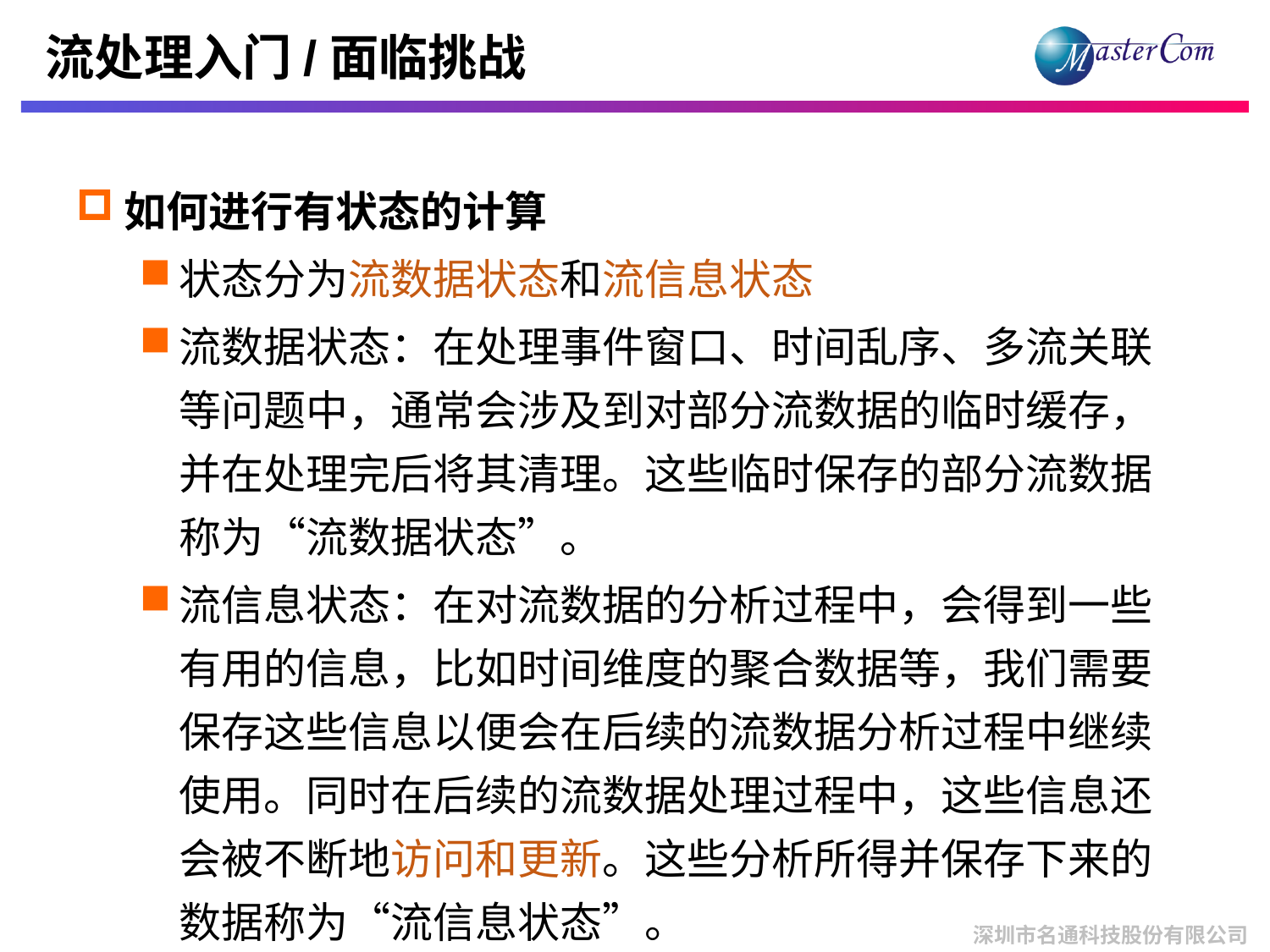

# 流处理入门/面临挑战
如何进行有状态的计算
状态分为流数据状态和流信息状态
流数据状态：在处理事件窗口、时间乱序、多流关联等问题中，通常会涉及到对部分流数据的临时缓存，并在处理完后将其清理。这些临时保存的部分流数据称为“流数据状态”。
流信息状态：在对流数据的分析过程中，会得到一些有用的信息，比如时间维度的聚合数据等，我们需要保存这些信息以便会在后续的流数据分析过程中继续使用。同时在后续的流数据处理过程中，这些信息还会被不断地访问和更新。这些分析所得并保存下来的数据称为“流信息状态”。